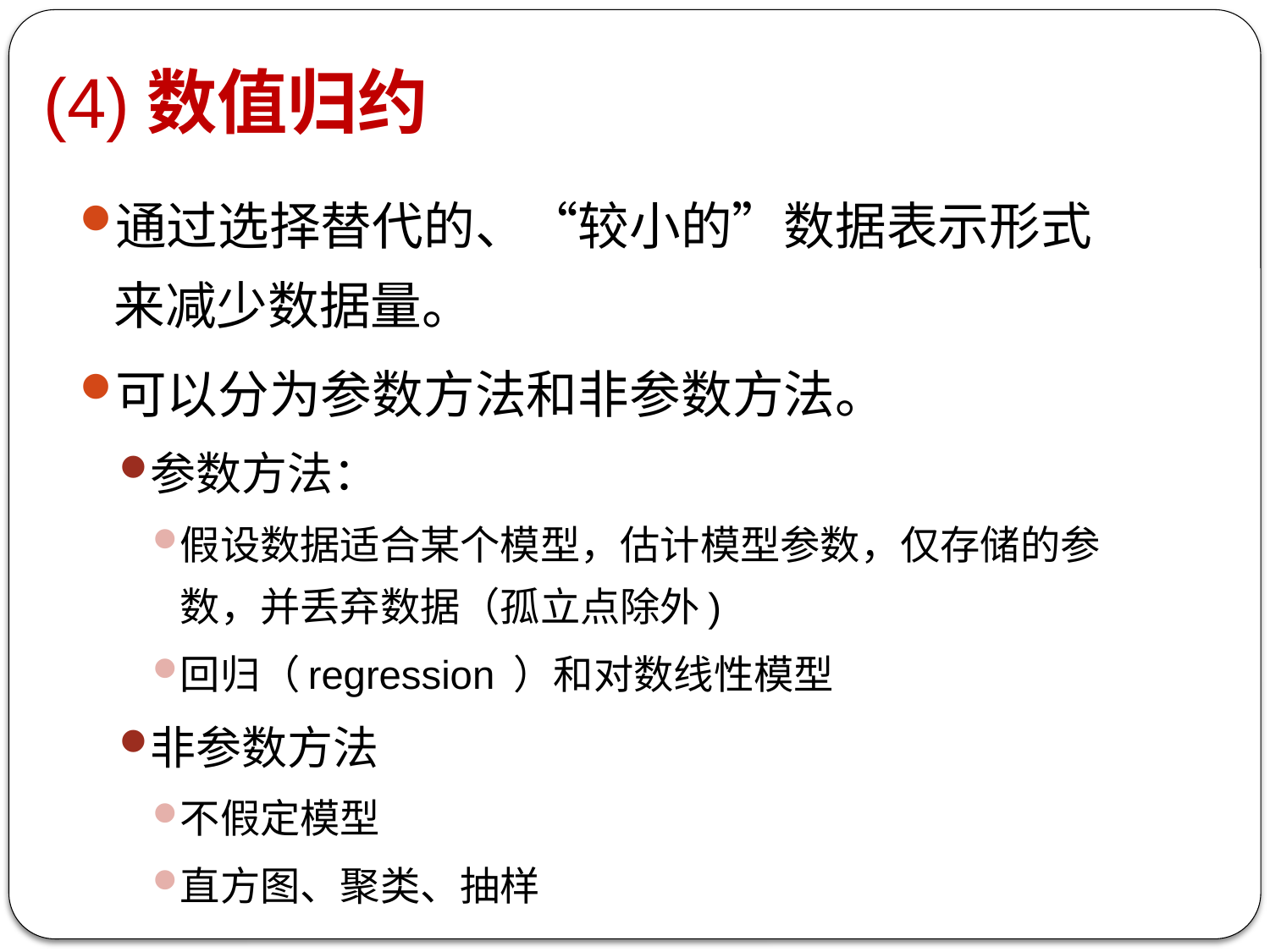

# (4)数值归约
通过选择替代的、“较小的”数据表示形式来减少数据量。
可以分为参数方法和非参数方法。
参数方法：
假设数据适合某个模型，估计模型参数，仅存储的参数，并丢弃数据（孤立点除外)
回归（regression ）和对数线性模型
非参数方法
不假定模型
直方图、聚类、抽样